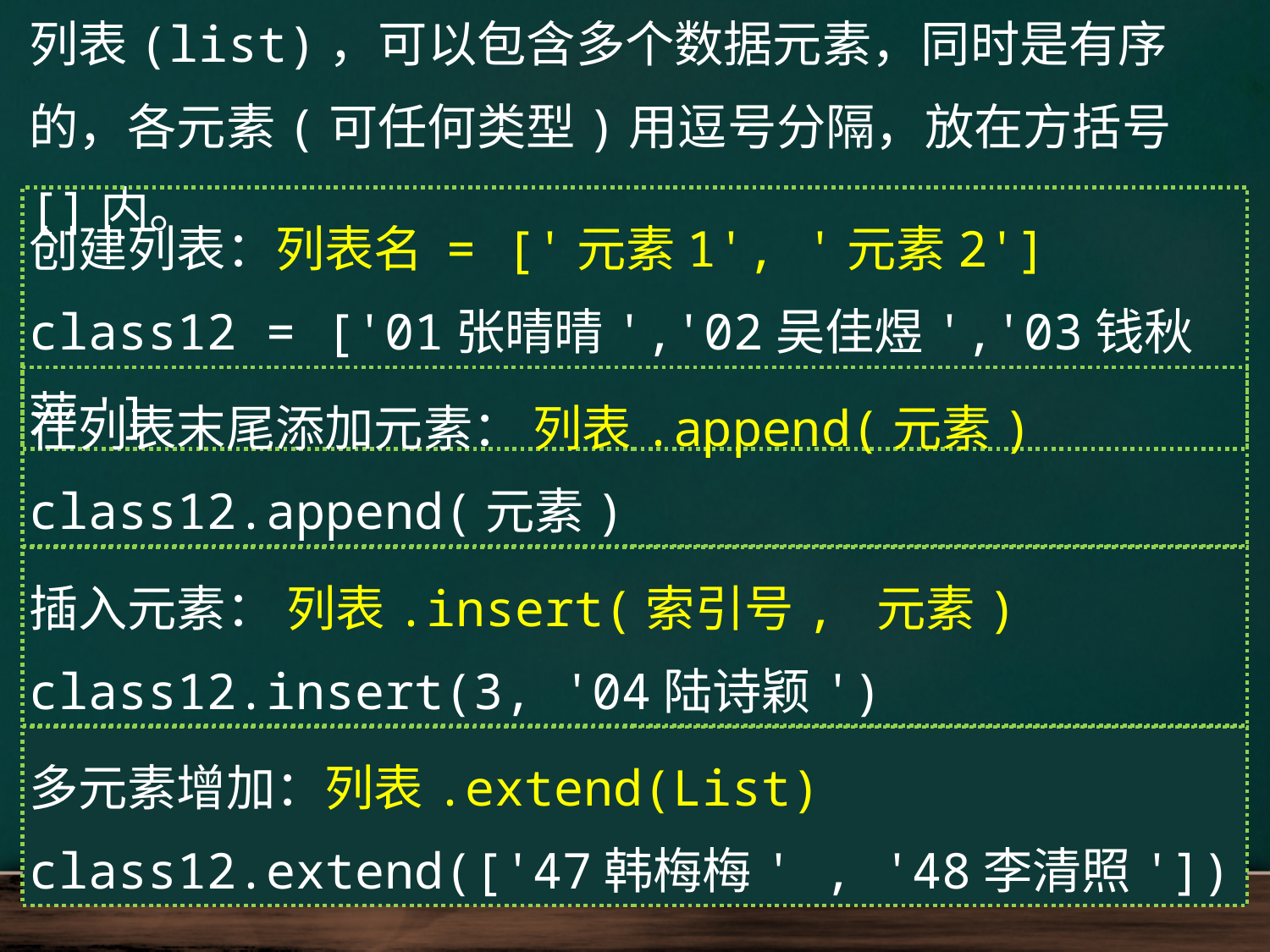

列表(list)，可以包含多个数据元素，同时是有序的，各元素(可任何类型)用逗号分隔，放在方括号[]内。
创建列表：列表名 = ['元素1', '元素2']
class12 = ['01张晴晴','02吴佳煜','03钱秋萍']
在列表末尾添加元素： 列表.append(元素)
class12.append(元素)
插入元素： 列表.insert(索引号, 元素)
class12.insert(3, '04陆诗颖')
多元素增加：列表.extend(List)
class12.extend(['47韩梅梅' , '48李清照'])